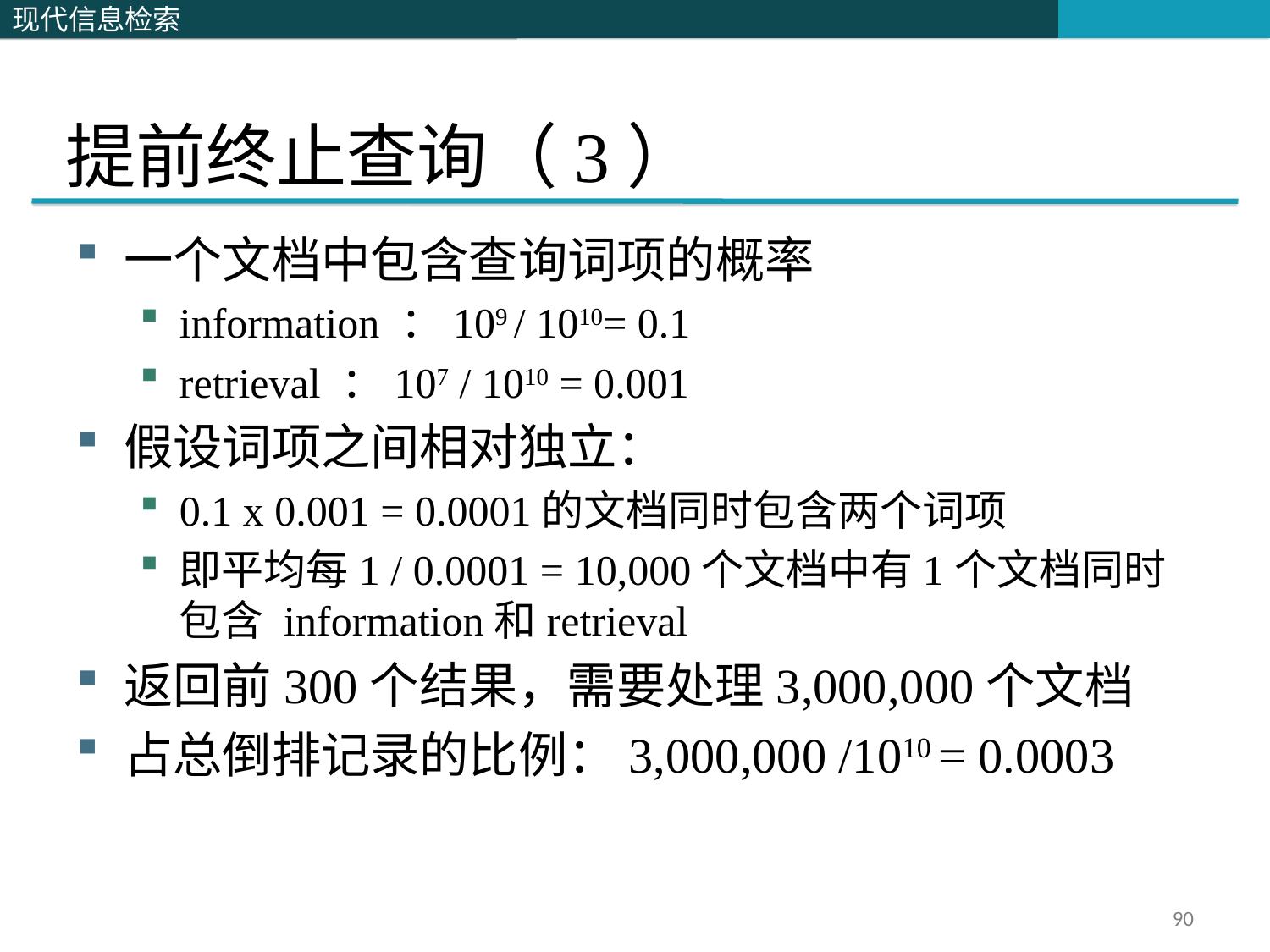

提前终止查询（3）
一个文档中包含查询词项的概率
information ：109 / 1010= 0.1
retrieval ：107 / 1010 = 0.001
假设词项之间相对独立：
0.1 x 0.001 = 0.0001的文档同时包含两个词项
即平均每1 / 0.0001 = 10,000个文档中有1个文档同时包含 information和retrieval
返回前300个结果，需要处理3,000,000个文档
占总倒排记录的比例：3,000,000 /1010 = 0.0003

90